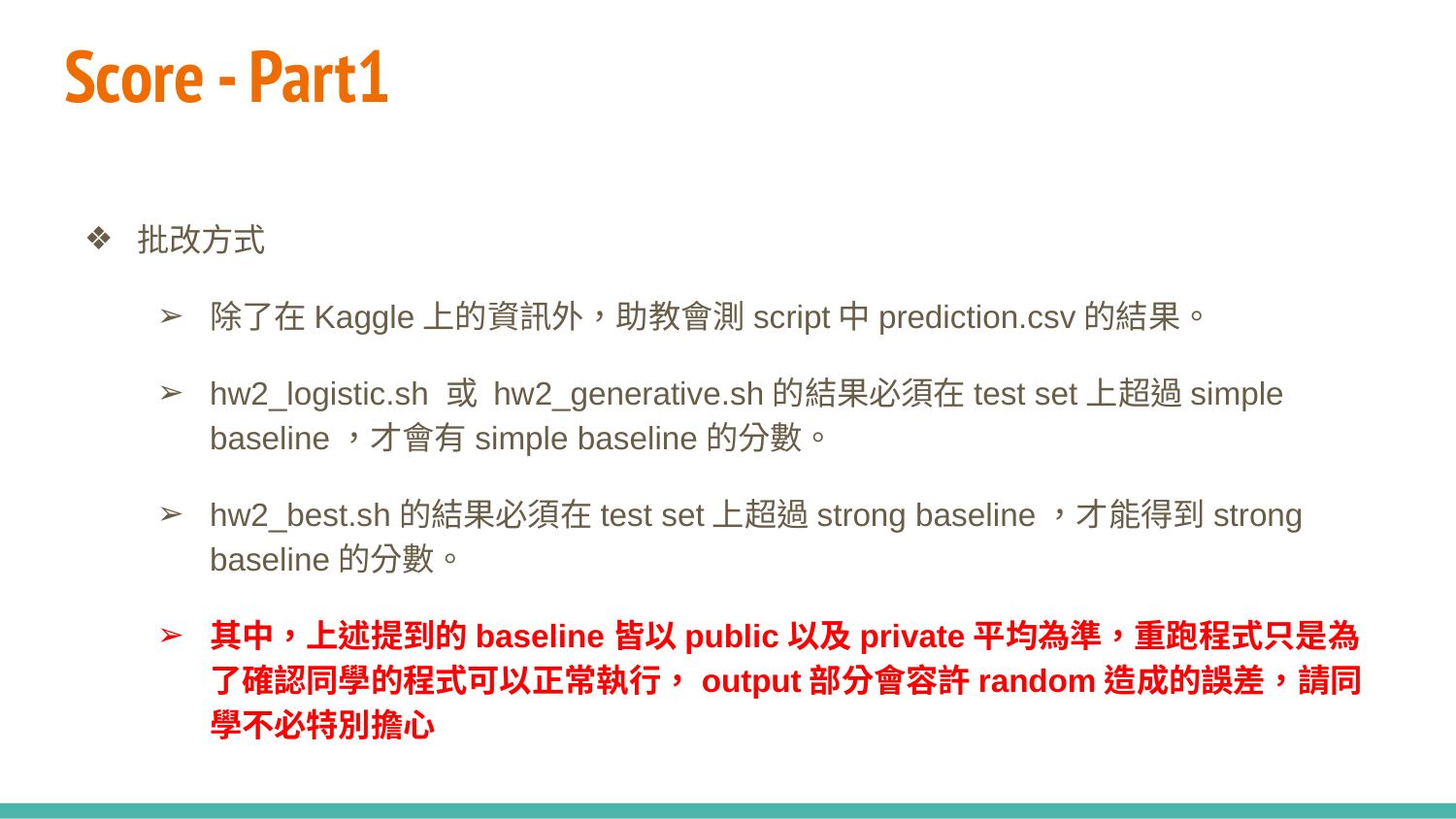

# Score - Part1

批改方式
除了在Kaggle上的資訊外，助教會測script中prediction.csv的結果。
hw2_logistic.sh 或 hw2_generative.sh的結果必須在test set上超過simple baseline，才會有simple baseline的分數。
hw2_best.sh的結果必須在test set上超過strong baseline，才能得到strong baseline的分數。
其中，上述提到的baseline皆以public以及private平均為準，重跑程式只是為了確認同學的程式可以正常執行，output部分會容許random造成的誤差，請同學不必特別擔心